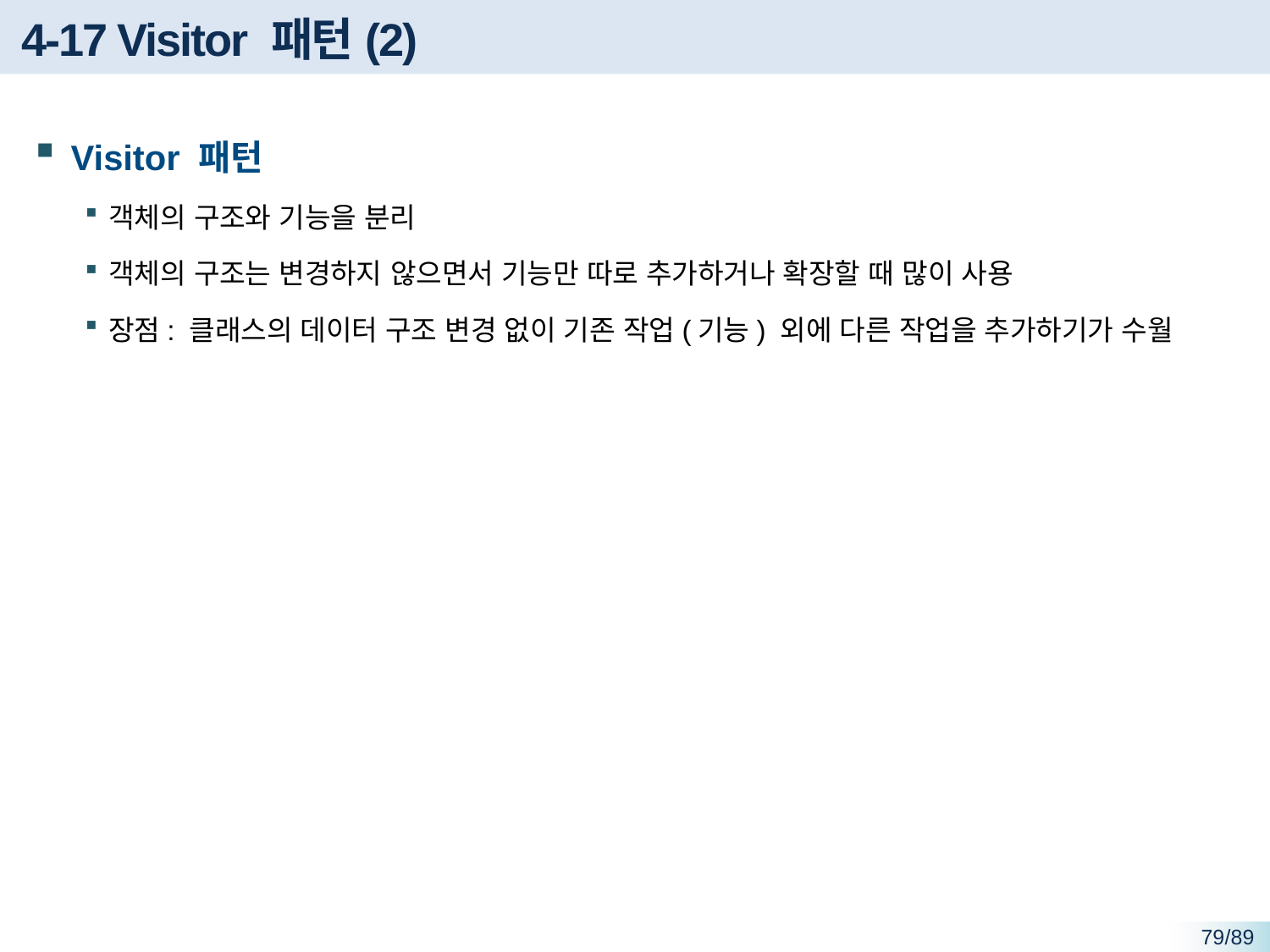

# 4-17 Visitor 패턴(2)
Visitor 패턴
객체의 구조와 기능을 분리
객체의 구조는 변경하지 않으면서 기능만 따로 추가하거나 확장할 때 많이 사용
장점: 클래스의 데이터 구조 변경 없이 기존 작업(기능) 외에 다른 작업을 추가하기가 수월